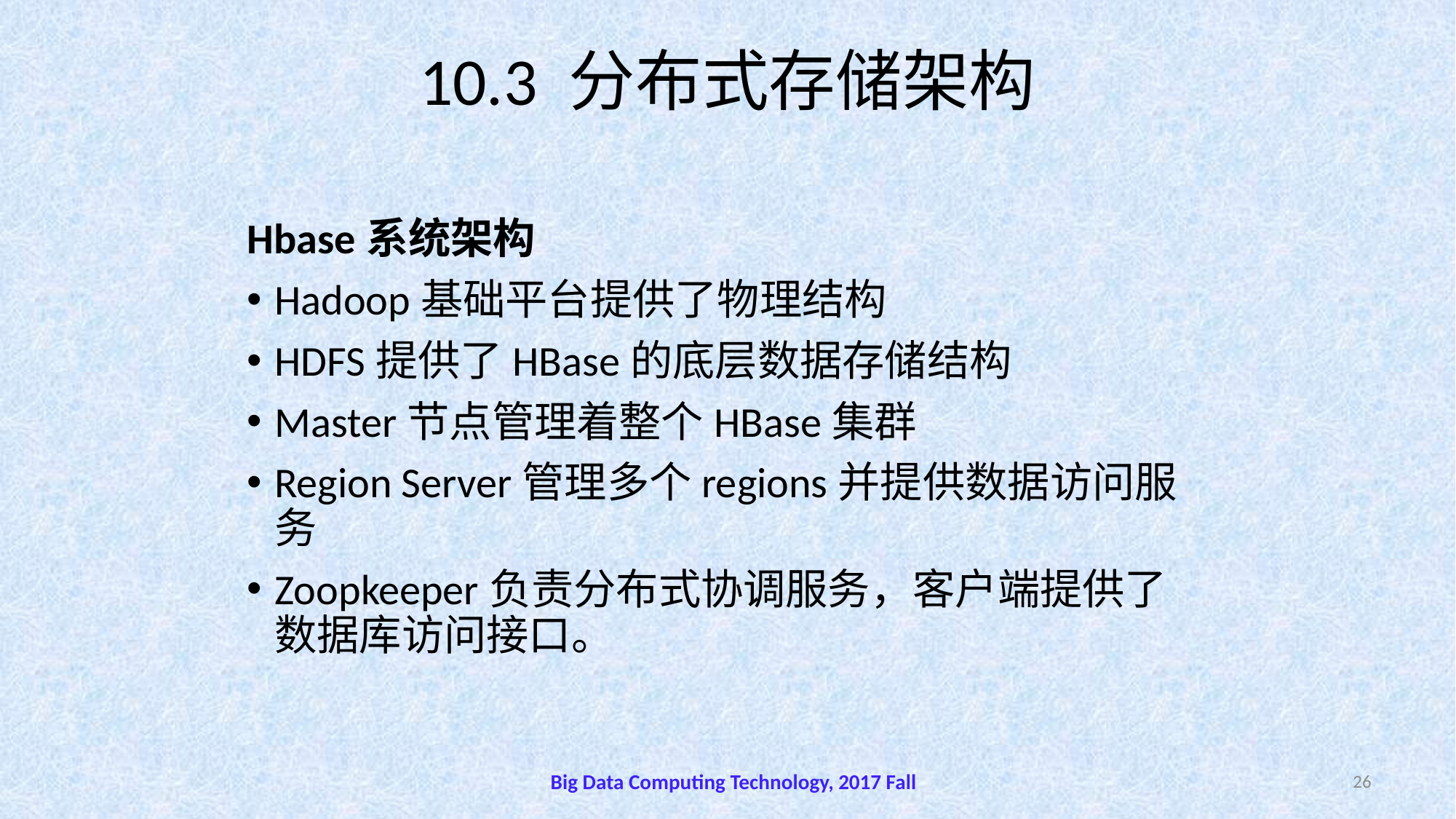

# 10.3 分布式存储架构
Hbase系统架构
Hadoop基础平台提供了物理结构
HDFS提供了HBase的底层数据存储结构
Master节点管理着整个HBase集群
Region Server管理多个regions并提供数据访问服务
Zoopkeeper负责分布式协调服务，客户端提供了数据库访问接口。
Big Data Computing Technology, 2017 Fall
26